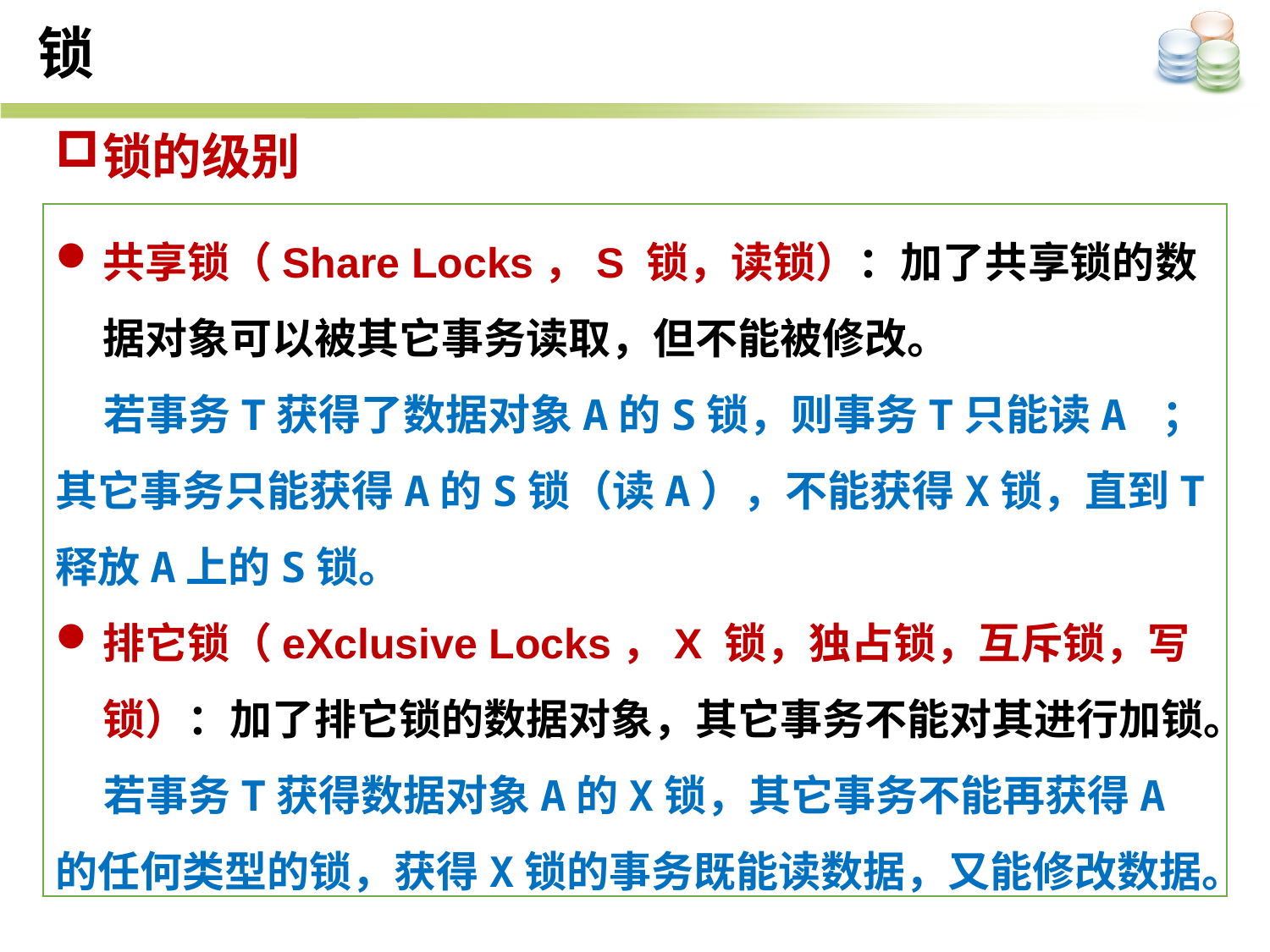

锁
锁的级别
共享锁（Share Locks，S 锁，读锁）：加了共享锁的数据对象可以被其它事务读取，但不能被修改。
    若事务T获得了数据对象A的S锁，则事务T只能读A ；其它事务只能获得A的S锁（读A），不能获得X锁，直到T释放A上的S锁。
排它锁（eXclusive Locks，X 锁，独占锁，互斥锁，写锁）：加了排它锁的数据对象，其它事务不能对其进行加锁。
    若事务T获得数据对象A的X锁，其它事务不能再获得A的任何类型的锁，获得X锁的事务既能读数据，又能修改数据。
39